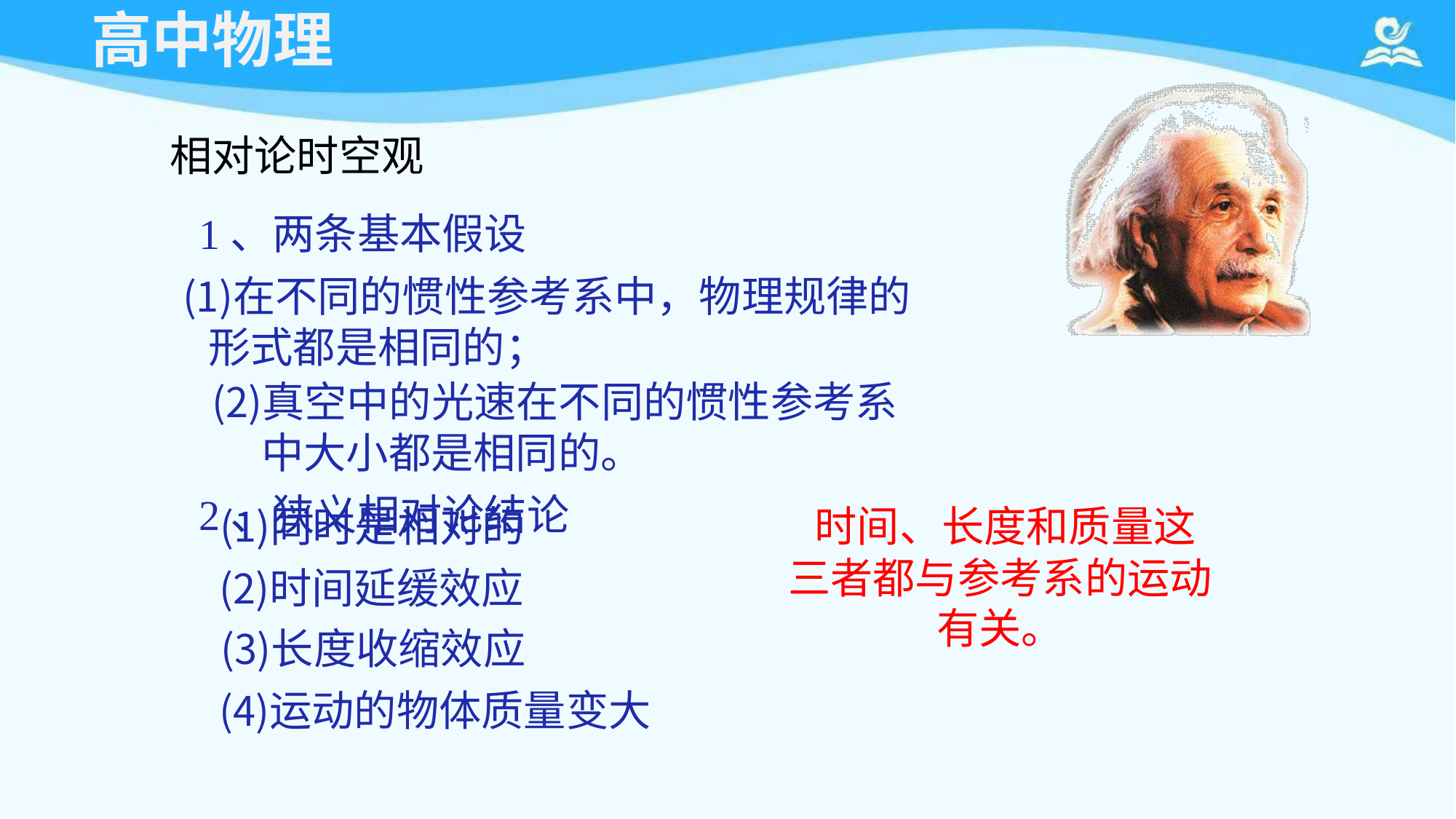

# 高中物理

相对论时空观
1、两条基本假设
在不同的惯性参考系中，物理规律的 形式都是相同的；
真空中的光速在不同的惯性参考系中大小都是相同的。
2、狭义相对论结论
同时是相对的
时间延缓效应
长度收缩效应
运动的物体质量变大
时间、长度和质量这 三者都与参考系的运动 有关。